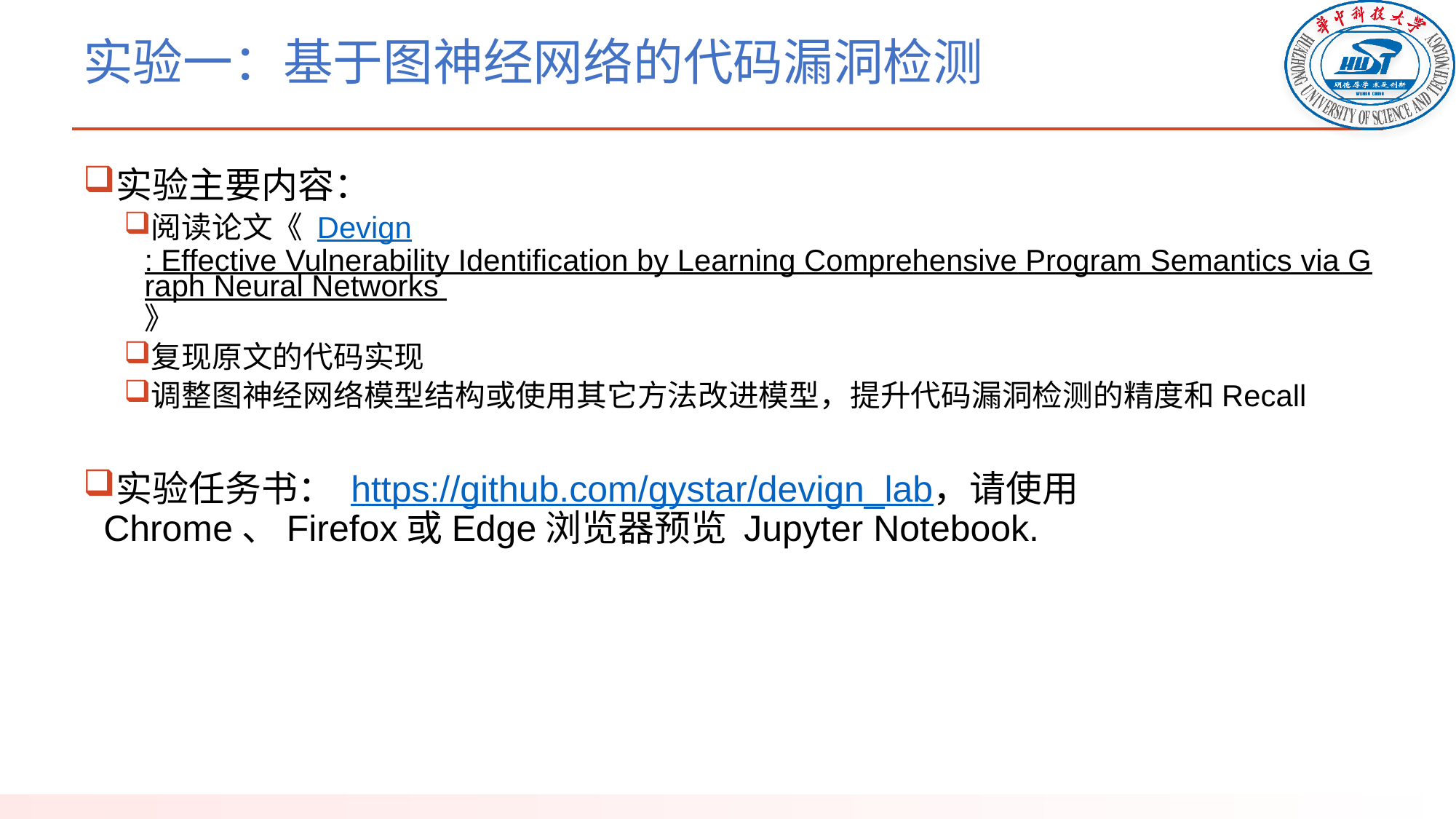

# 实验一：基于图神经网络的代码漏洞检测
实验主要内容：
阅读论文《 Devign: Effective Vulnerability Identification by Learning Comprehensive Program Semantics via Graph Neural Networks 》
复现原文的代码实现
调整图神经网络模型结构或使用其它方法改进模型，提升代码漏洞检测的精度和Recall

实验任务书： https://github.com/gystar/devign_lab，请使用Chrome、Firefox或Edge浏览器预览 Jupyter Notebook.